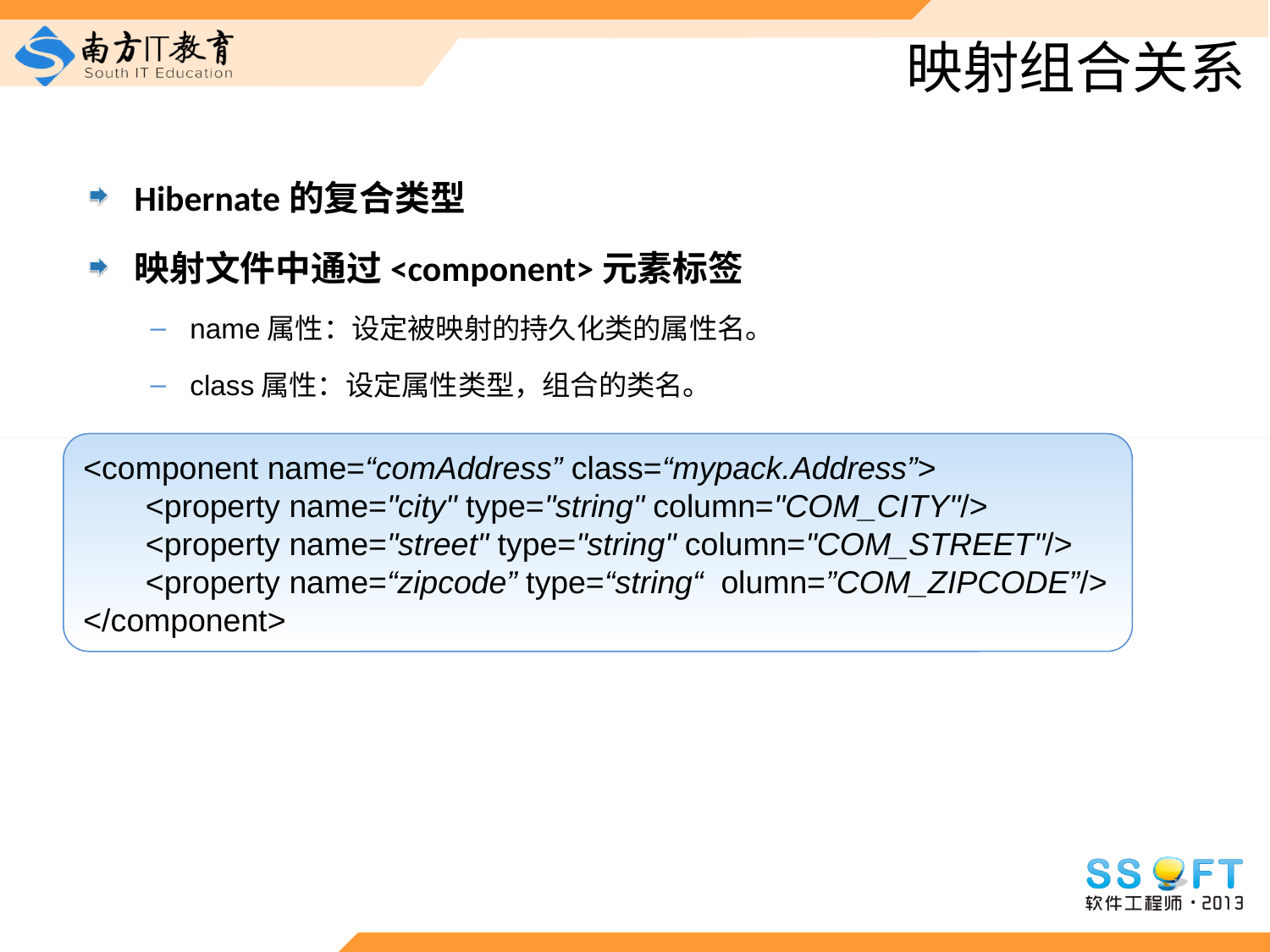

# 映射组合关系
Hibernate的复合类型
映射文件中通过<component>元素标签
name属性：设定被映射的持久化类的属性名。
class属性：设定属性类型，组合的类名。

<component name=“comAddress” class=“mypack.Address”>
       <property name="city" type="string" column="COM_CITY"/>
       <property name="street" type="string" column="COM_STREET"/>
       <property name=“zipcode” type=“string“  olumn=”COM_ZIPCODE”/>
</component>